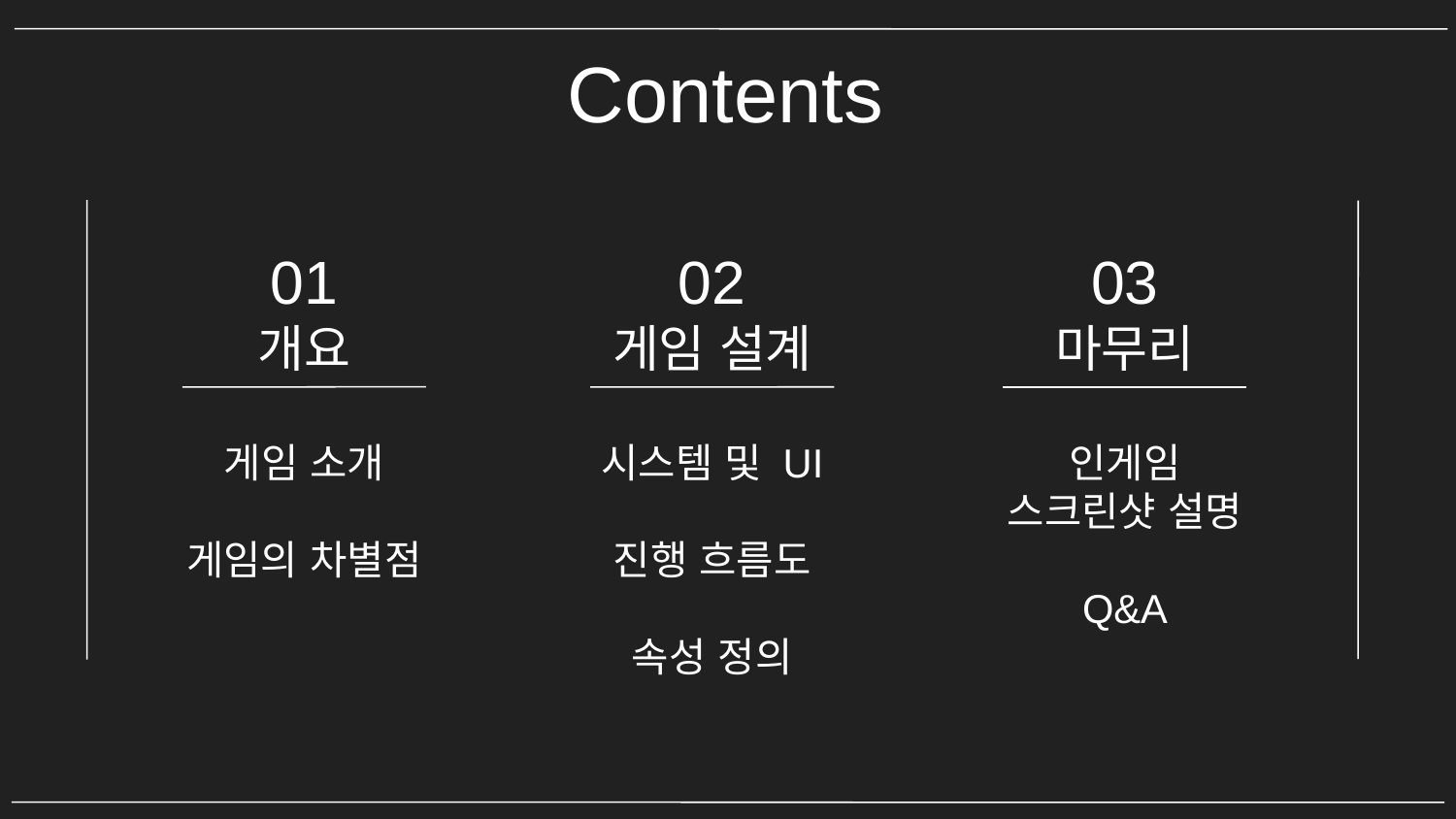

# Contents
01
개요

게임 소개

게임의 차별점

02
게임 설계

시스템 및 UI

진행 흐름도

속성 정의
03
마무리

인게임 스크린샷 설명

Q&A